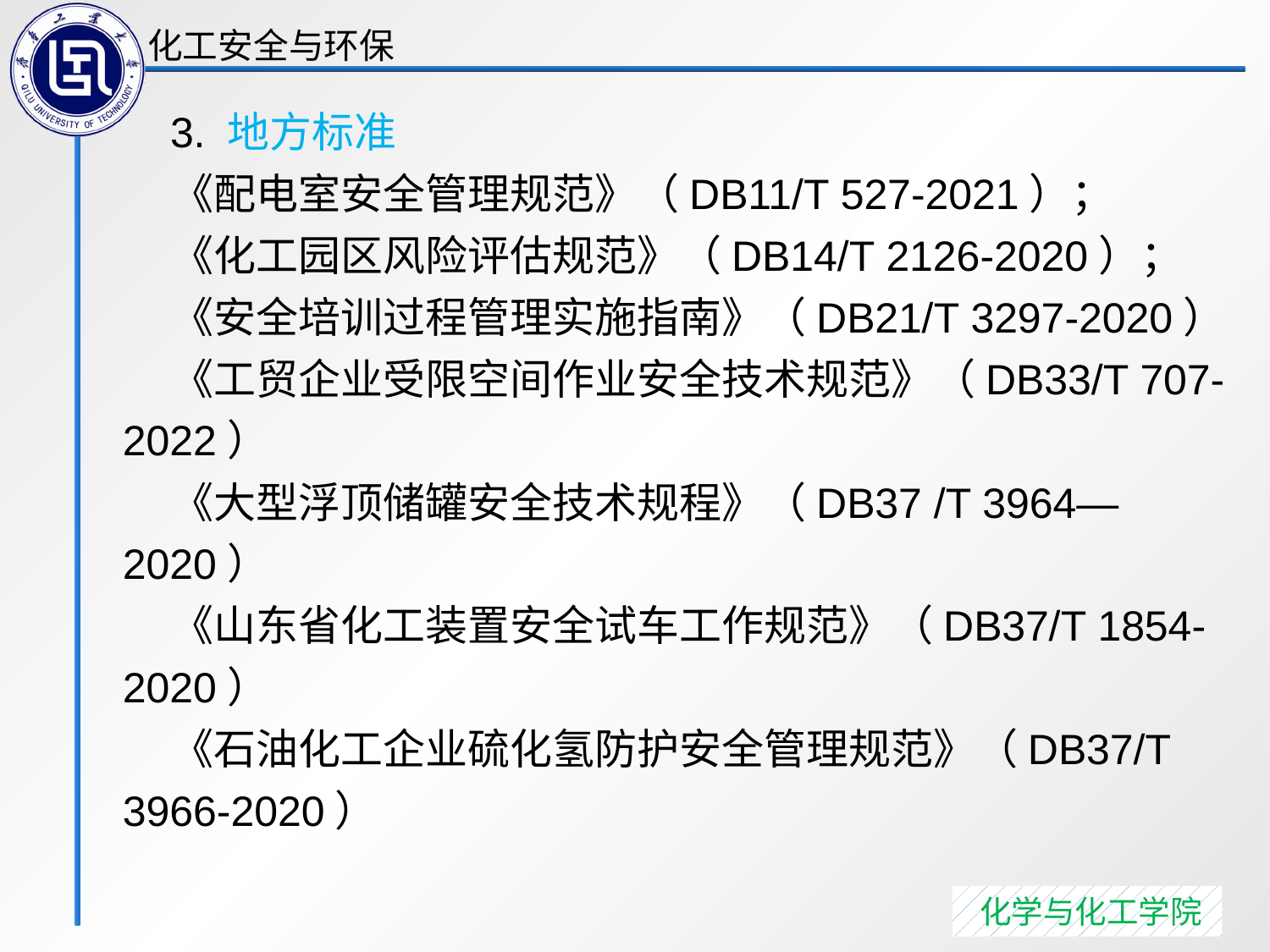

3. 地方标准
    《配电室安全管理规范》（DB11/T 527-2021）；
    《化工园区风险评估规范》（DB14/T 2126-2020）；
    《安全培训过程管理实施指南》（DB21/T 3297-2020）
    《工贸企业受限空间作业安全技术规范》（DB33/T 707-2022）
    《大型浮顶储罐安全技术规程》（DB37 /T 3964—2020）
    《山东省化工装置安全试车工作规范》（DB37/T 1854-2020）
    《石油化工企业硫化氢防护安全管理规范》（DB37/T 3966-2020）